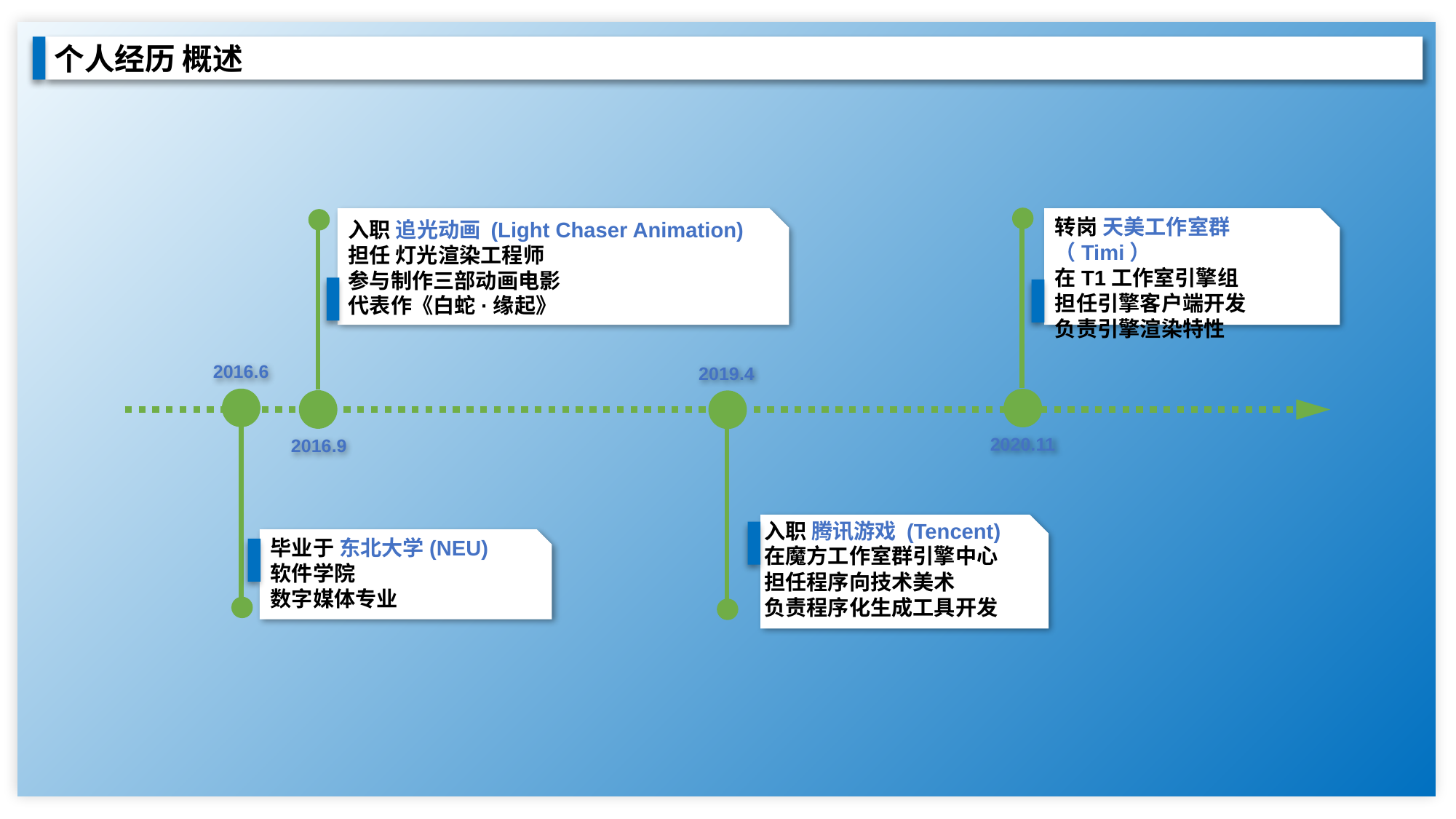

个人经历 概述

转岗 天美工作室群（Timi）
在T1工作室引擎组
担任引擎客户端开发
负责引擎渲染特性

入职 追光动画 (Light Chaser Animation)
担任 灯光渲染工程师
参与制作三部动画电影
代表作《白蛇·缘起》

2016.6
2019.4

2020.11
2016.9
入职 腾讯游戏 (Tencent)
在魔方工作室群引擎中心
担任程序向技术美术
负责程序化生成工具开发

毕业于 东北大学(NEU)
软件学院
数字媒体专业